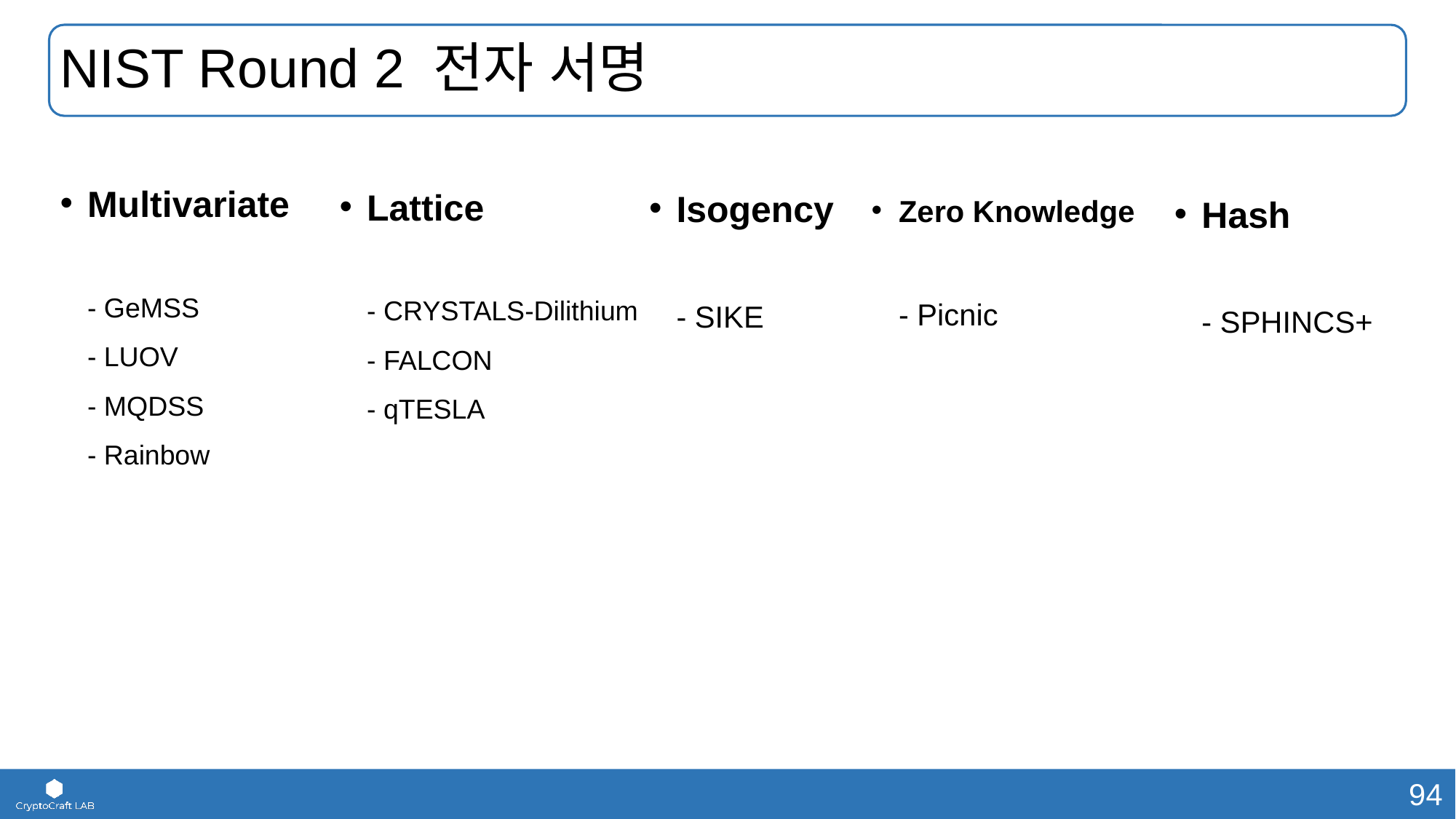

# NIST Round 2 전자 서명
Multivariate
- GeMSS
- LUOV
- MQDSS
- Rainbow
Lattice
- CRYSTALS-Dilithium
- FALCON
- qTESLA
Isogency
- SIKE
Hash
- SPHINCS+
Zero Knowledge
- Picnic